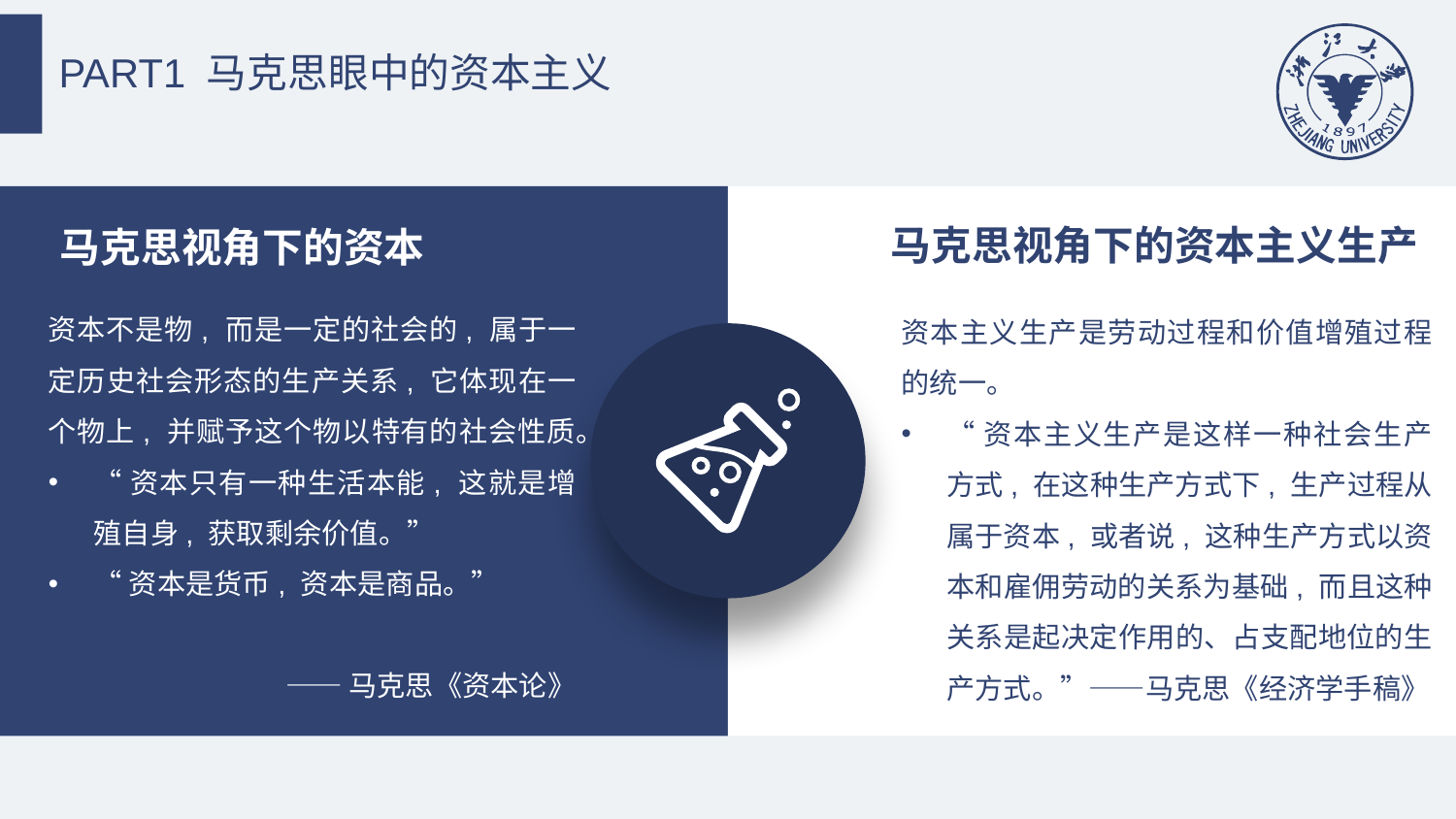

PART1 马克思眼中的资本主义

马克思视角下的资本主义生产
马克思视角下的资本
资本不是物, 而是一定的社会的, 属于一定历史社会形态的生产关系, 它体现在一个物上, 并赋予这个物以特有的社会性质。
“资本只有一种生活本能, 这就是增殖自身, 获取剩余价值。”
“资本是货币, 资本是商品。”
——马克思《资本论》
资本主义生产是劳动过程和价值增殖过程的统一。
“资本主义生产是这样一种社会生产方式, 在这种生产方式下, 生产过程从属于资本, 或者说, 这种生产方式以资本和雇佣劳动的关系为基础, 而且这种关系是起决定作用的、占支配地位的生产方式。”——马克思《经济学手稿》